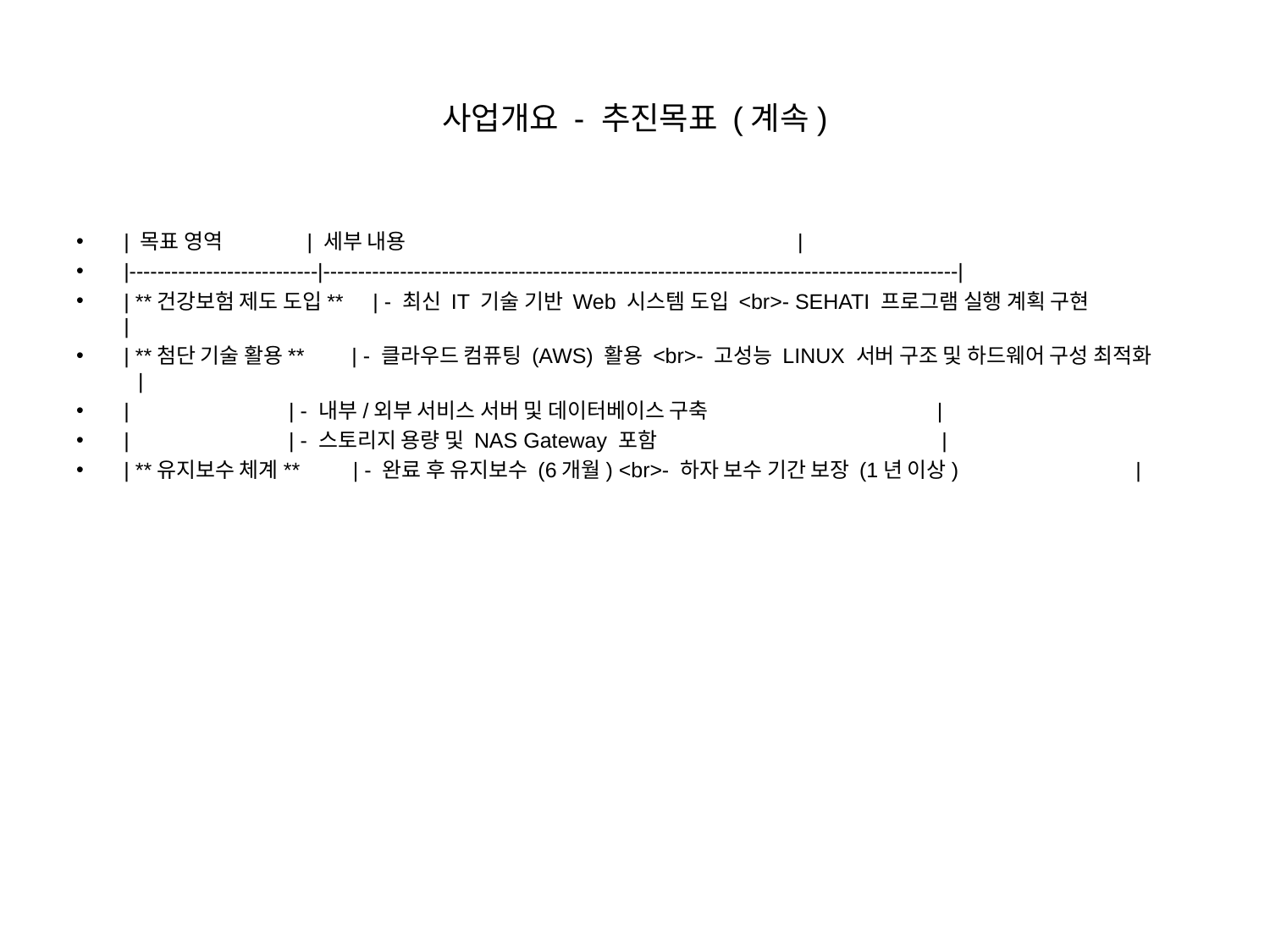

# 사업개요 - 추진목표 (계속)
| 목표 영역                 | 세부 내용                                                                                   |
|---------------------------|-------------------------------------------------------------------------------------------|
| **건강보험 제도 도입**     | - 최신 IT 기술 기반 Web 시스템 도입 <br>- SEHATI 프로그램 실행 계획 구현                      |
| **첨단 기술 활용**        | - 클라우드 컴퓨팅 (AWS) 활용 <br>- 고성능 LINUX 서버 구조 및 하드웨어 구성 최적화            |
|                           | - 내부/외부 서비스 서버 및 데이터베이스 구축                                                |
|                           | - 스토리지 용량 및 NAS Gateway 포함                                                            |
| **유지보수 체계**         | - 완료 후 유지보수 (6개월) <br>- 하자 보수 기간 보장 (1년 이상)                              |